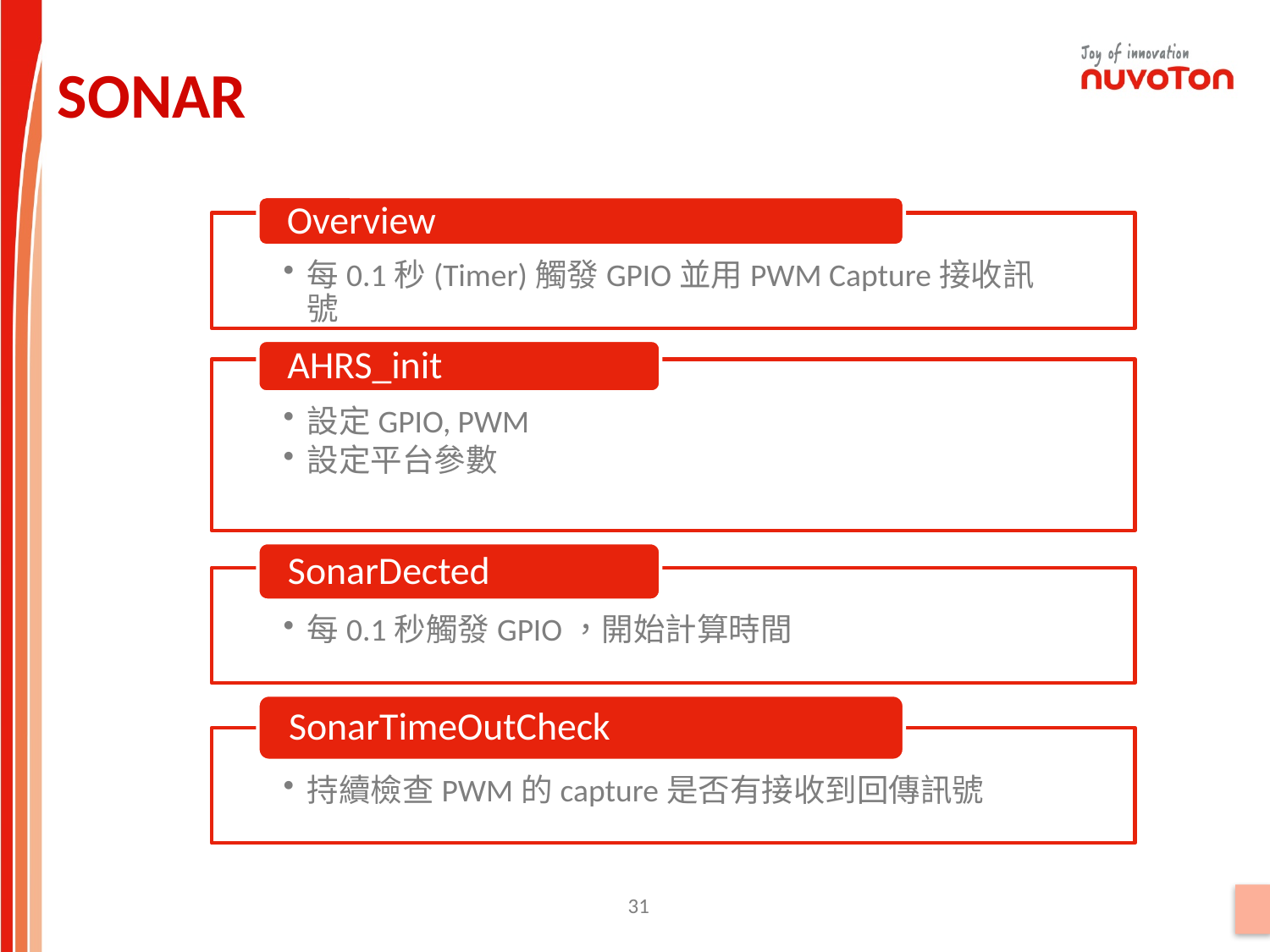

SONAR
每0.1秒(Timer)觸發GPIO並用PWM Capture接收訊號
Overview
設定GPIO, PWM
設定平台參數
AHRS_init
每0.1秒觸發GPIO，開始計算時間
SonarDected
持續檢查PWM的capture是否有接收到回傳訊號
SonarTimeOutCheck
31